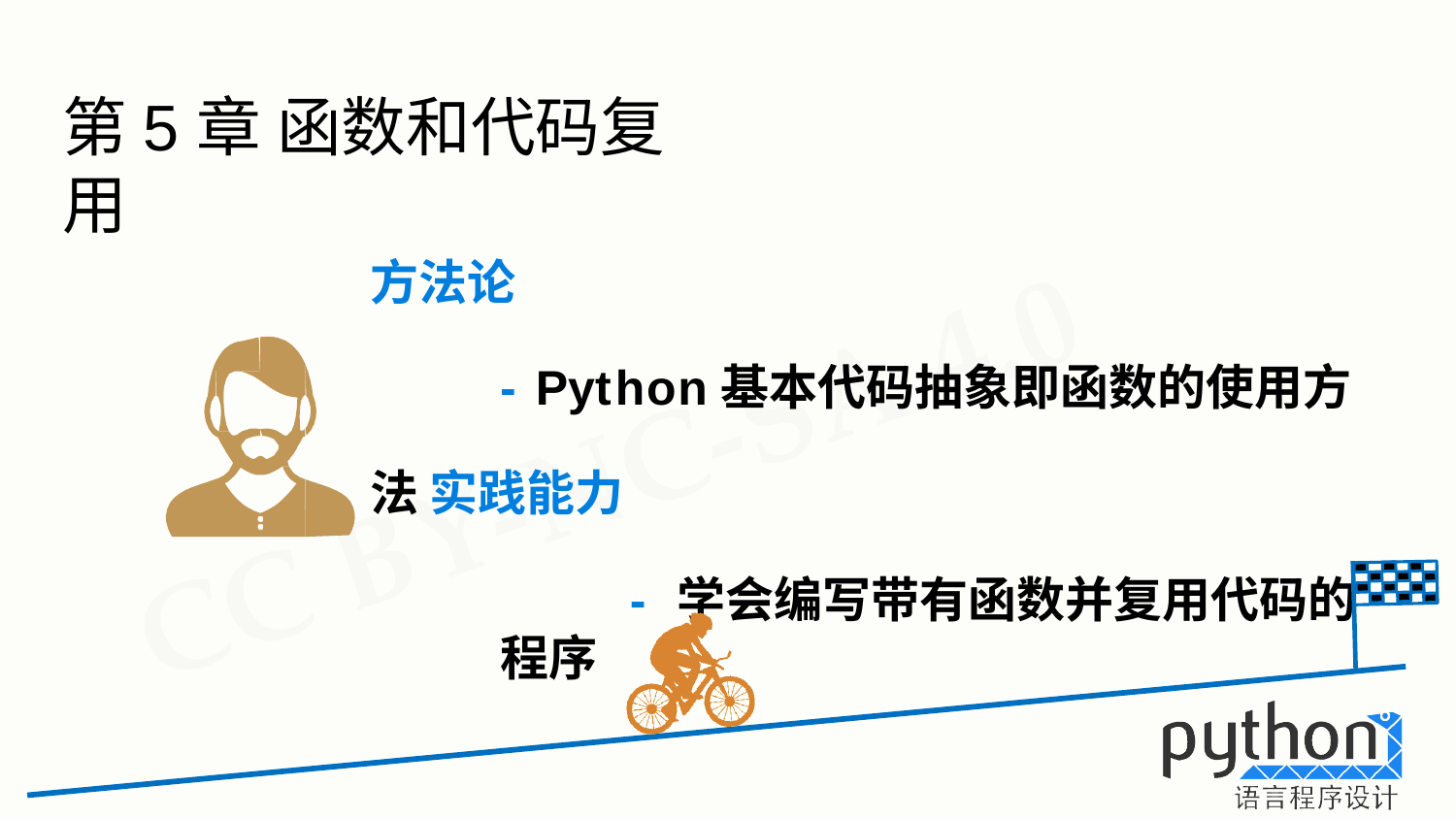

# 第5章 函数和代码复用
方法论
- Python基本代码抽象即函数的使用方法 实践能力

- 学会编写带有函数并复用代码的程序